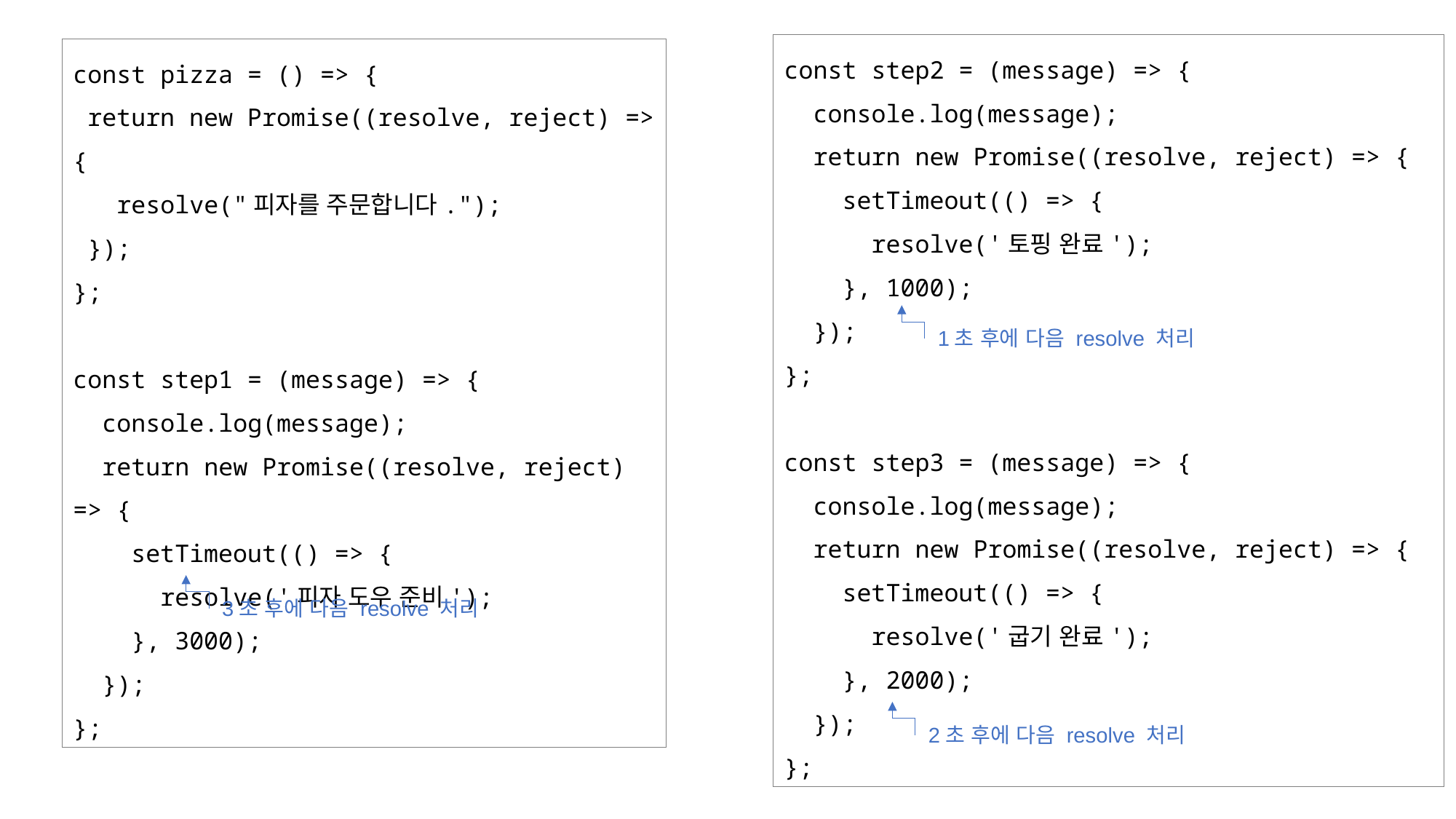

const step2 = (message) => {
  console.log(message);
  return new Promise((resolve, reject) => {
    setTimeout(() => {
      resolve('토핑 완료');
    }, 1000);
  });
};

const step3 = (message) => {
  console.log(message);
  return new Promise((resolve, reject) => {
    setTimeout(() => {
      resolve('굽기 완료');
    }, 2000);
  });
};
const pizza = () => {
 return new Promise((resolve, reject) => {
   resolve("피자를 주문합니다.");
 });
};

const step1 = (message) => {
  console.log(message);
  return new Promise((resolve, reject) => {
    setTimeout(() => {
      resolve('피자 도우 준비');
    }, 3000);
  });
};
1초 후에 다음 resolve 처리
3초 후에 다음 resolve 처리
2초 후에 다음 resolve 처리